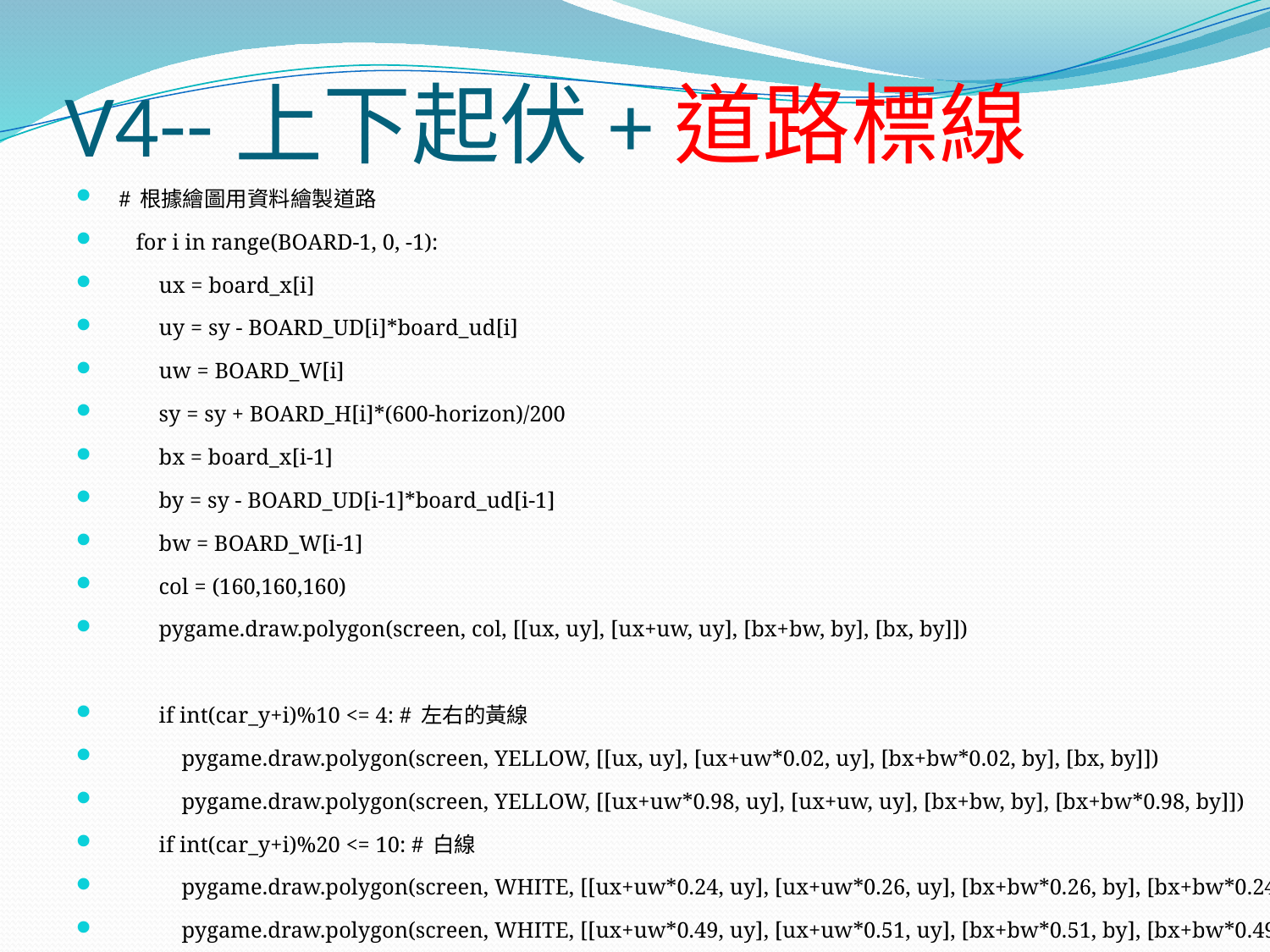

# V4--上下起伏+道路標線
 # 根據繪圖用資料繪製道路
    for i in range(BOARD-1, 0, -1):
        ux = board_x[i]
        uy = sy - BOARD_UD[i]*board_ud[i]
        uw = BOARD_W[i]
        sy = sy + BOARD_H[i]*(600-horizon)/200
        bx = board_x[i-1]
        by = sy - BOARD_UD[i-1]*board_ud[i-1]
        bw = BOARD_W[i-1]
        col = (160,160,160)
        pygame.draw.polygon(screen, col, [[ux, uy], [ux+uw, uy], [bx+bw, by], [bx, by]])

        if int(car_y+i)%10 <= 4: # 左右的黃線
            pygame.draw.polygon(screen, YELLOW, [[ux, uy], [ux+uw*0.02, uy], [bx+bw*0.02, by], [bx, by]])
            pygame.draw.polygon(screen, YELLOW, [[ux+uw*0.98, uy], [ux+uw, uy], [bx+bw, by], [bx+bw*0.98, by]])
        if int(car_y+i)%20 <= 10: # 白線
            pygame.draw.polygon(screen, WHITE, [[ux+uw*0.24, uy], [ux+uw*0.26, uy], [bx+bw*0.26, by], [bx+bw*0.24, by]])
            pygame.draw.polygon(screen, WHITE, [[ux+uw*0.49, uy], [ux+uw*0.51, uy], [bx+bw*0.51, by], [bx+bw*0.49, by]])
            pygame.draw.polygon(screen, WHITE, [[ux+uw*0.74, uy], [ux+uw*0.76, uy], [bx+bw*0.76, by], [bx+bw*0.74, by]])